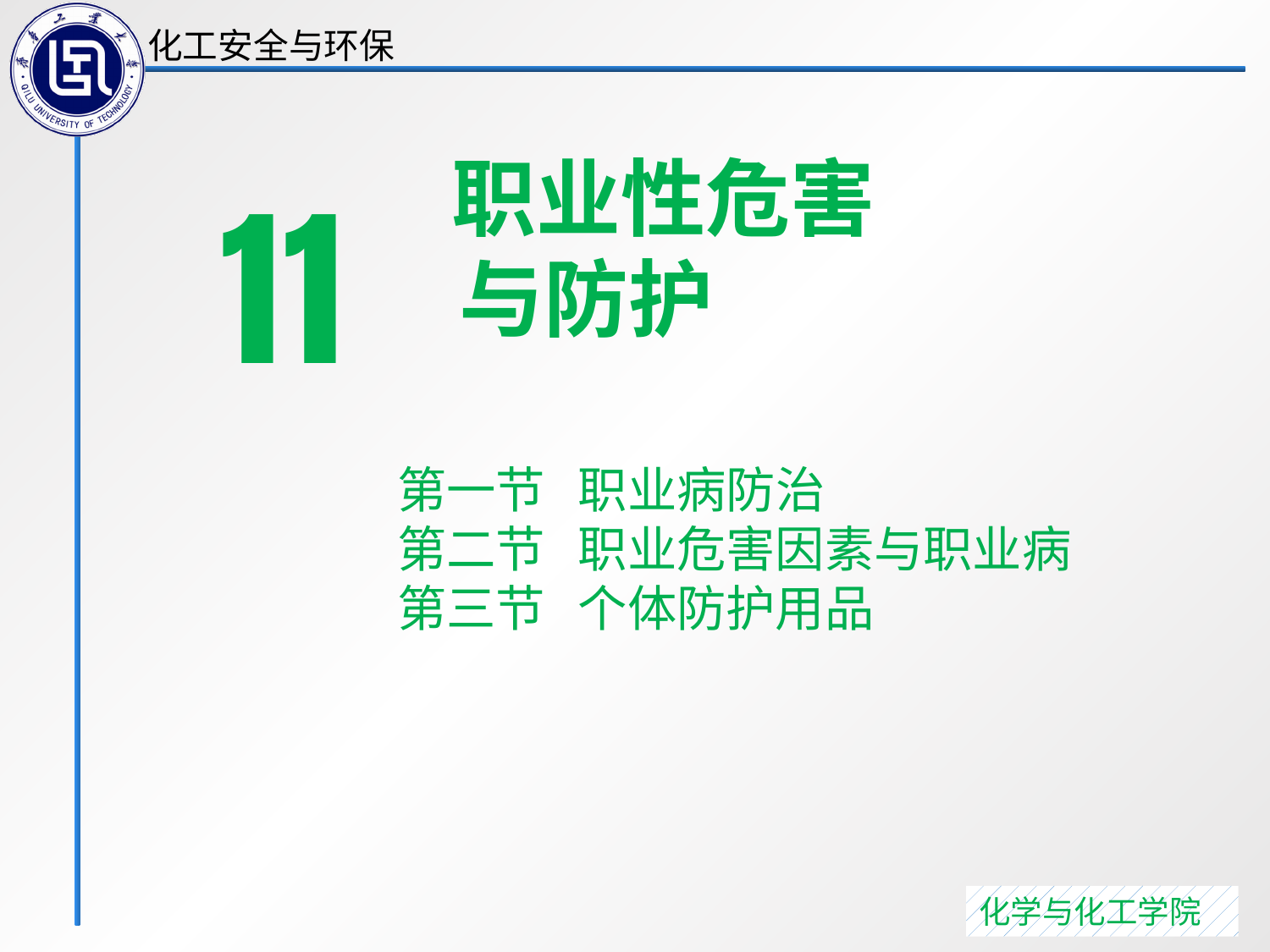

职业性危害
  与防护
11
第一节   职业病防治
第二节   职业危害因素与职业病
第三节   个体防护用品